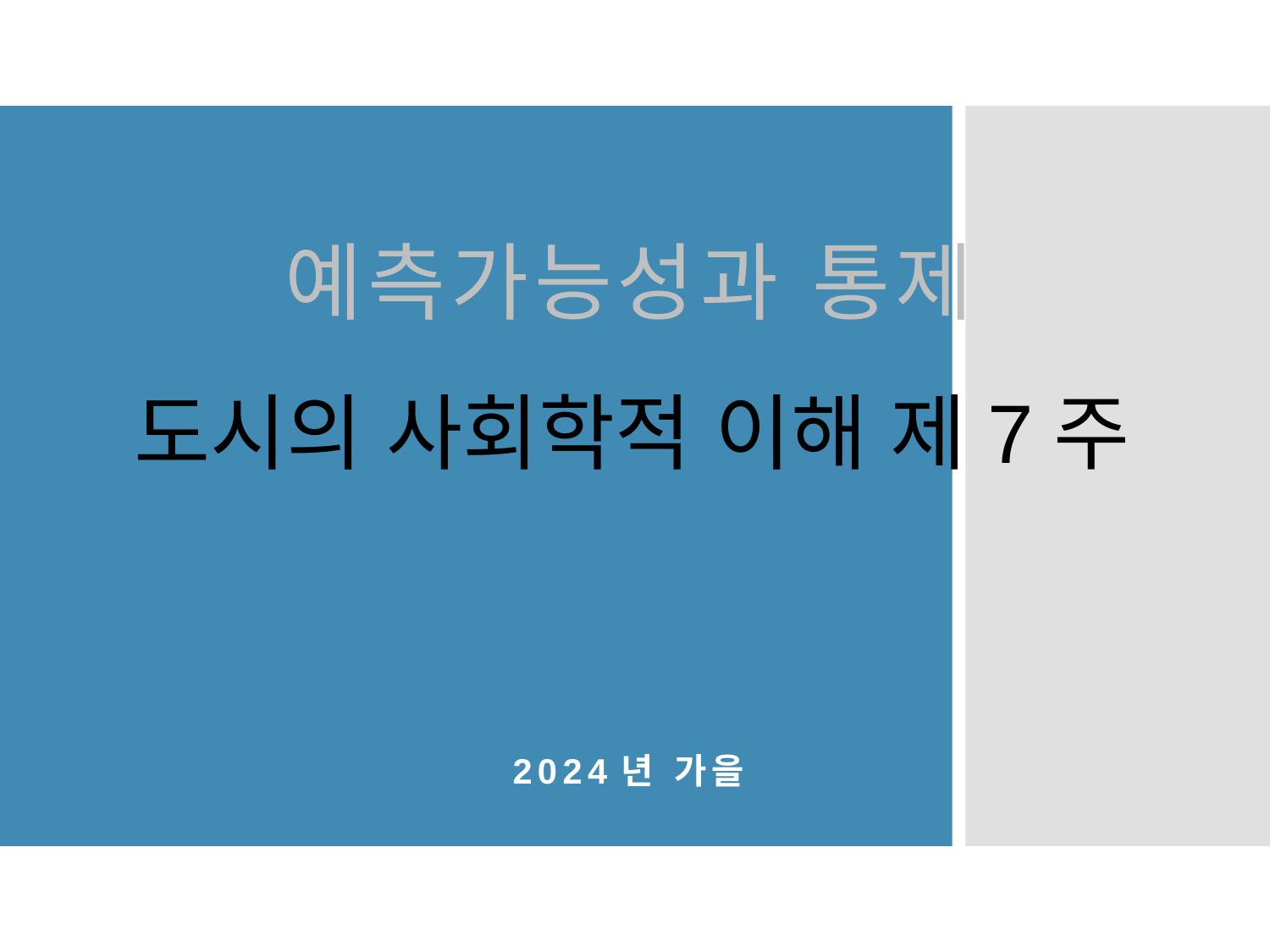

# 예측가능성과 통제 도시의 사회학적 이해 제7주

2024년 가을